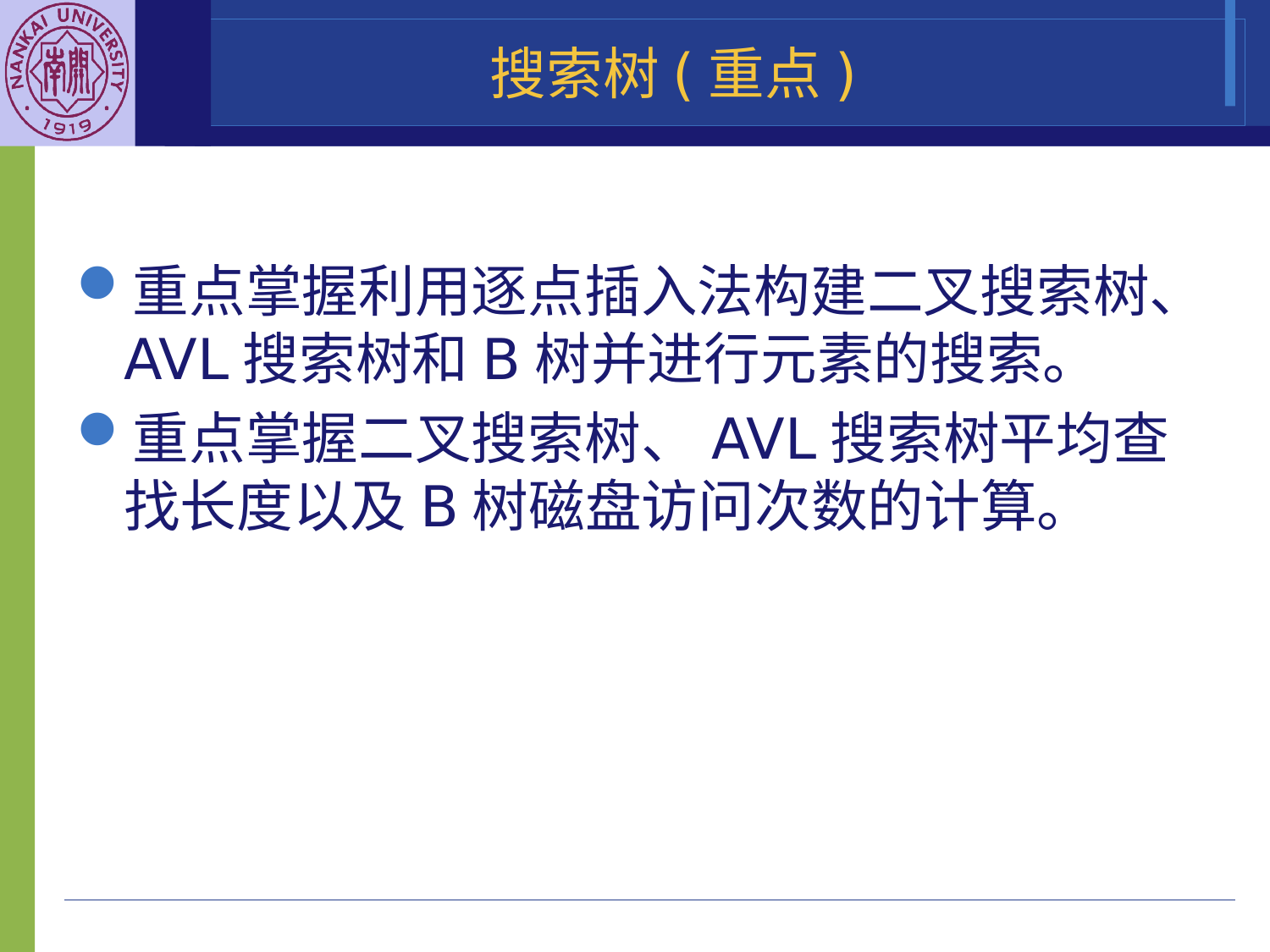

# 搜索树(重点)

重点掌握利用逐点插入法构建二叉搜索树、AVL搜索树和B树并进行元素的搜索。
重点掌握二叉搜索树、AVL搜索树平均查找长度以及B树磁盘访问次数的计算。